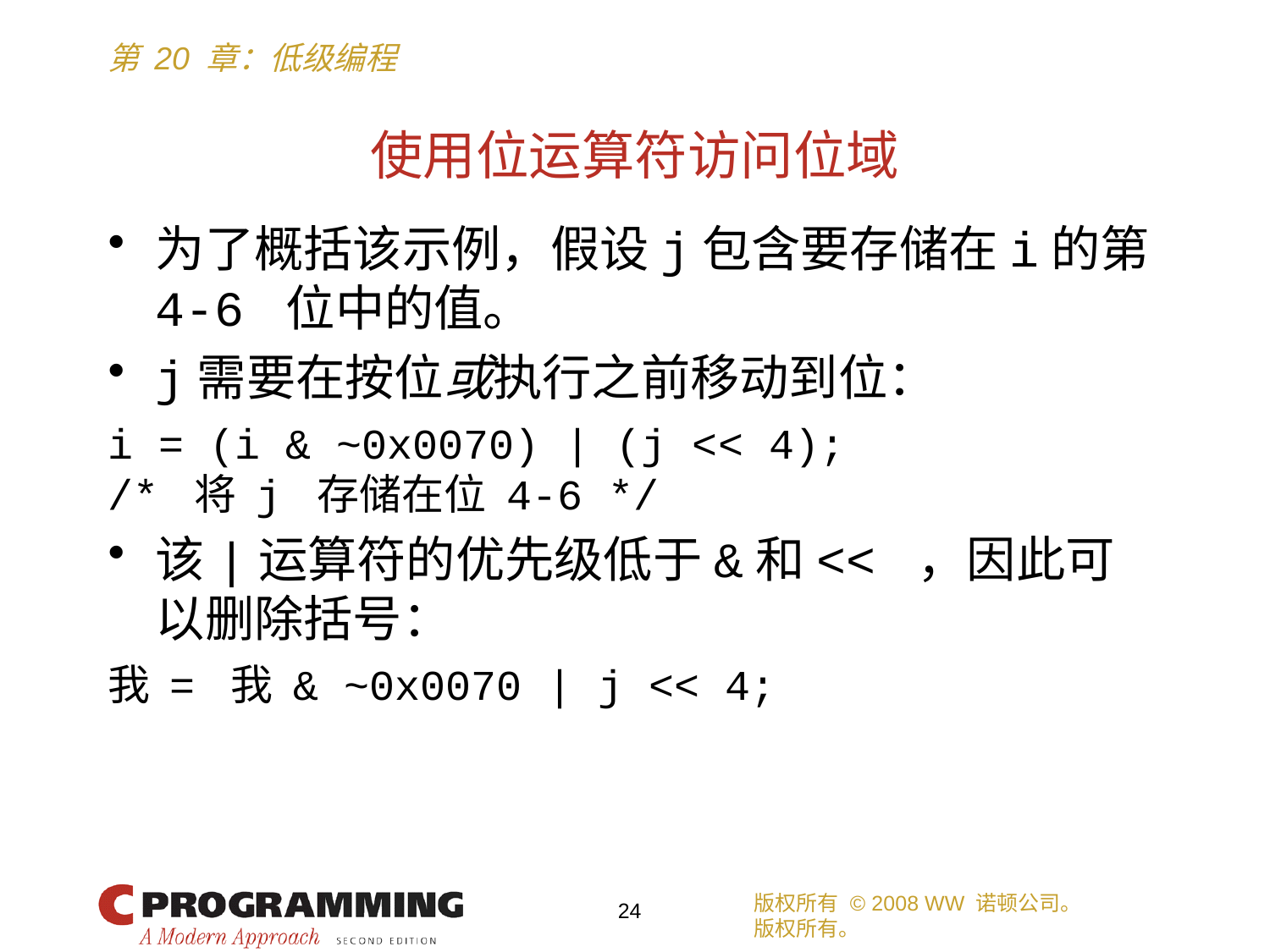

# 使用位运算符访问位域
为了概括该示例，假设j包含要存储在i的第 4-6 位中的值。
j需要在按位或执行之前移动到位：
i = (i & ~0x0070) | (j << 4);
/* 将 j 存储在位 4-6 */
该|运算符的优先级低于&和<< ，因此可以删除括号：
我 = 我 & ~0x0070 | j << 4;

版权所有 © 2008 WW 诺顿公司。
版权所有。
24